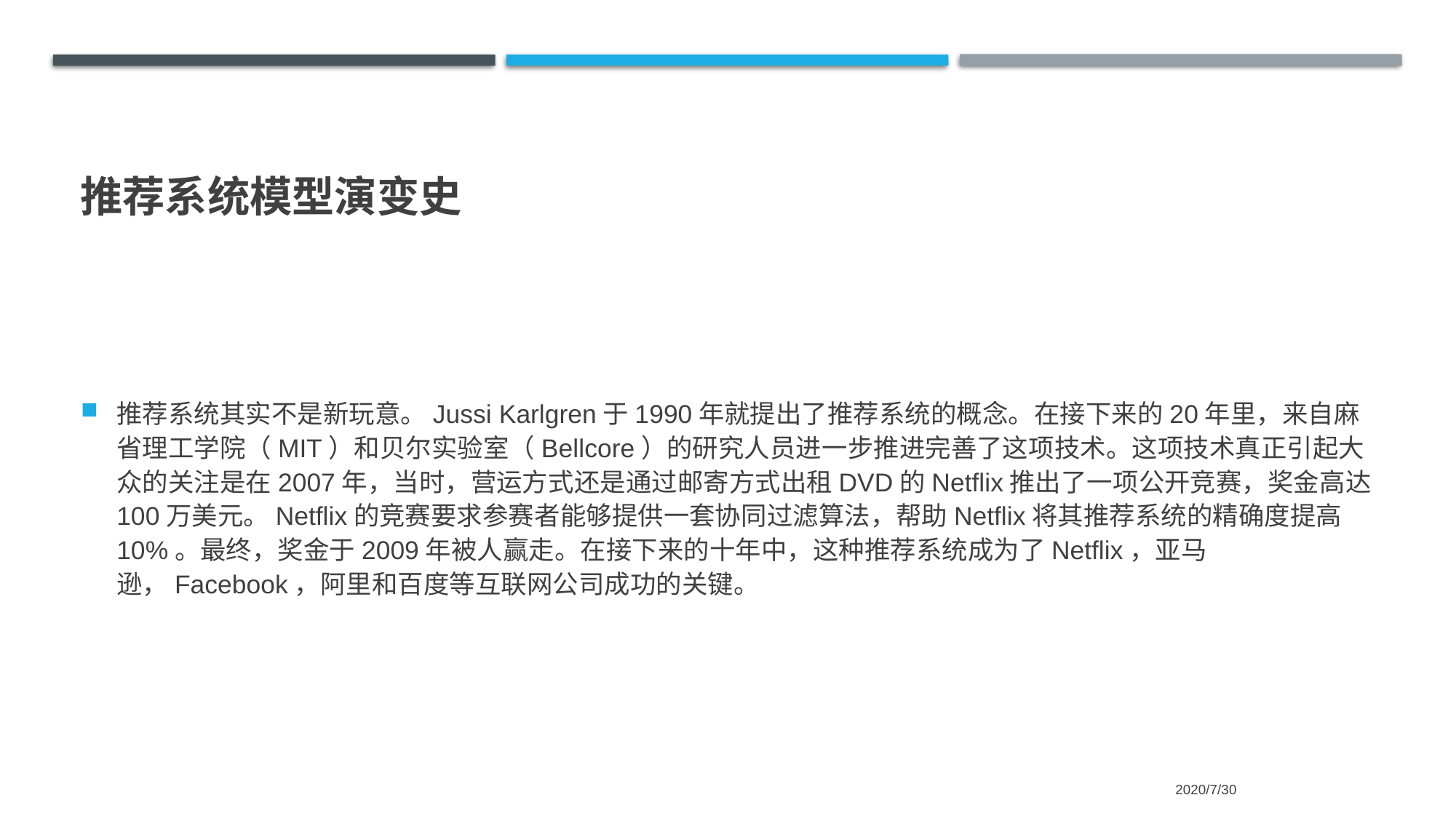

# 推荐系统模型演变史
推荐系统其实不是新玩意。Jussi Karlgren于1990年就提出了推荐系统的概念。在接下来的20年里，来自麻省理工学院（MIT）和贝尔实验室（Bellcore）的研究人员进一步推进完善了这项技术。这项技术真正引起大众的关注是在2007年，当时，营运方式还是通过邮寄方式出租DVD的Netflix推出了一项公开竞赛，奖金高达100万美元。Netflix的竞赛要求参赛者能够提供一套协同过滤算法，帮助Netflix将其推荐系统的精确度提高10%。最终，奖金于2009年被人赢走。在接下来的十年中，这种推荐系统成为了Netflix，亚马逊，Facebook，阿里和百度等互联网公司成功的关键。
2020/7/30